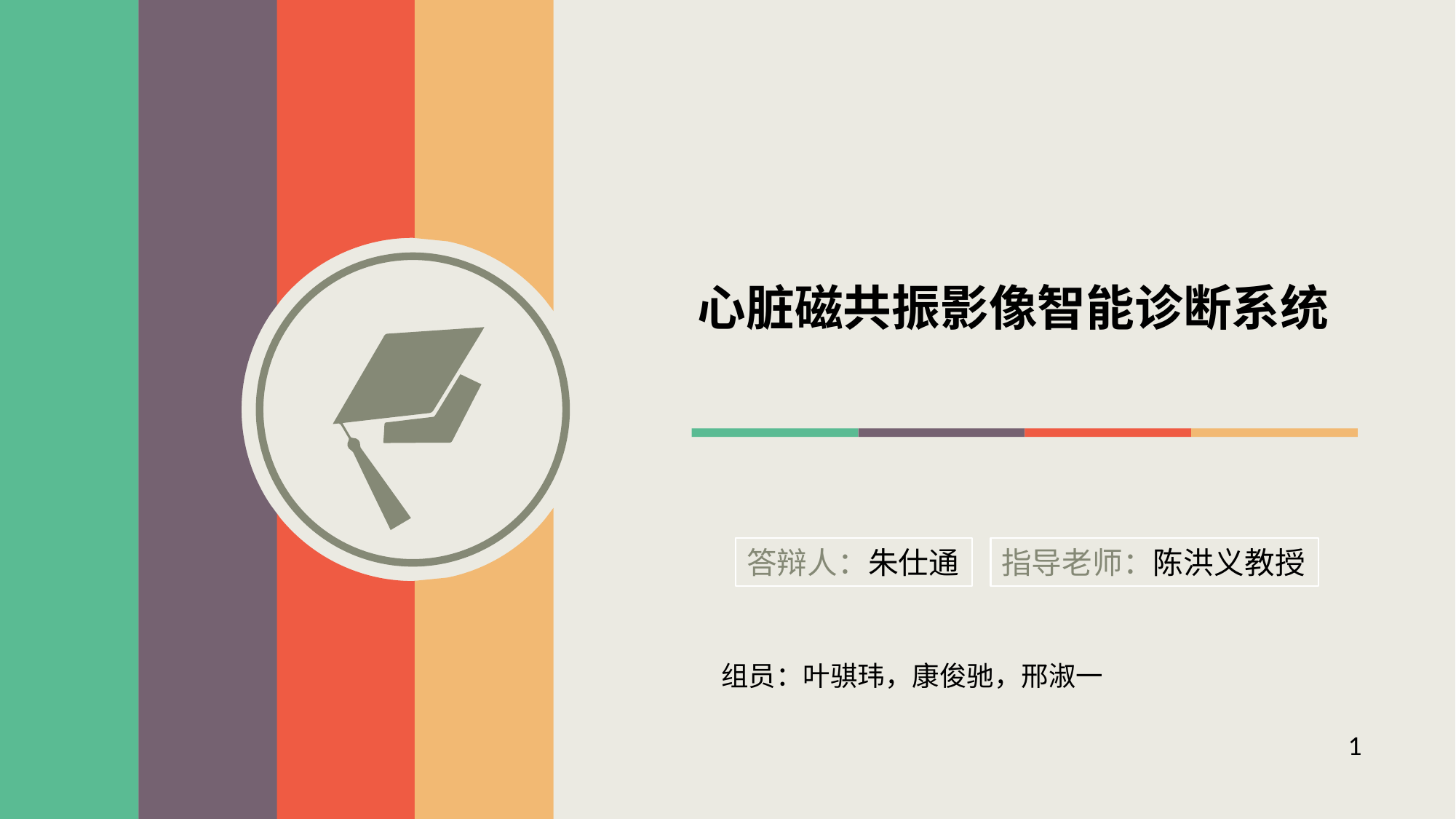

心脏磁共振影像智能诊断系统

答辩人：朱仕通
指导老师：陈洪义教授
  组员：叶骐玮，康俊驰，邢淑一
1